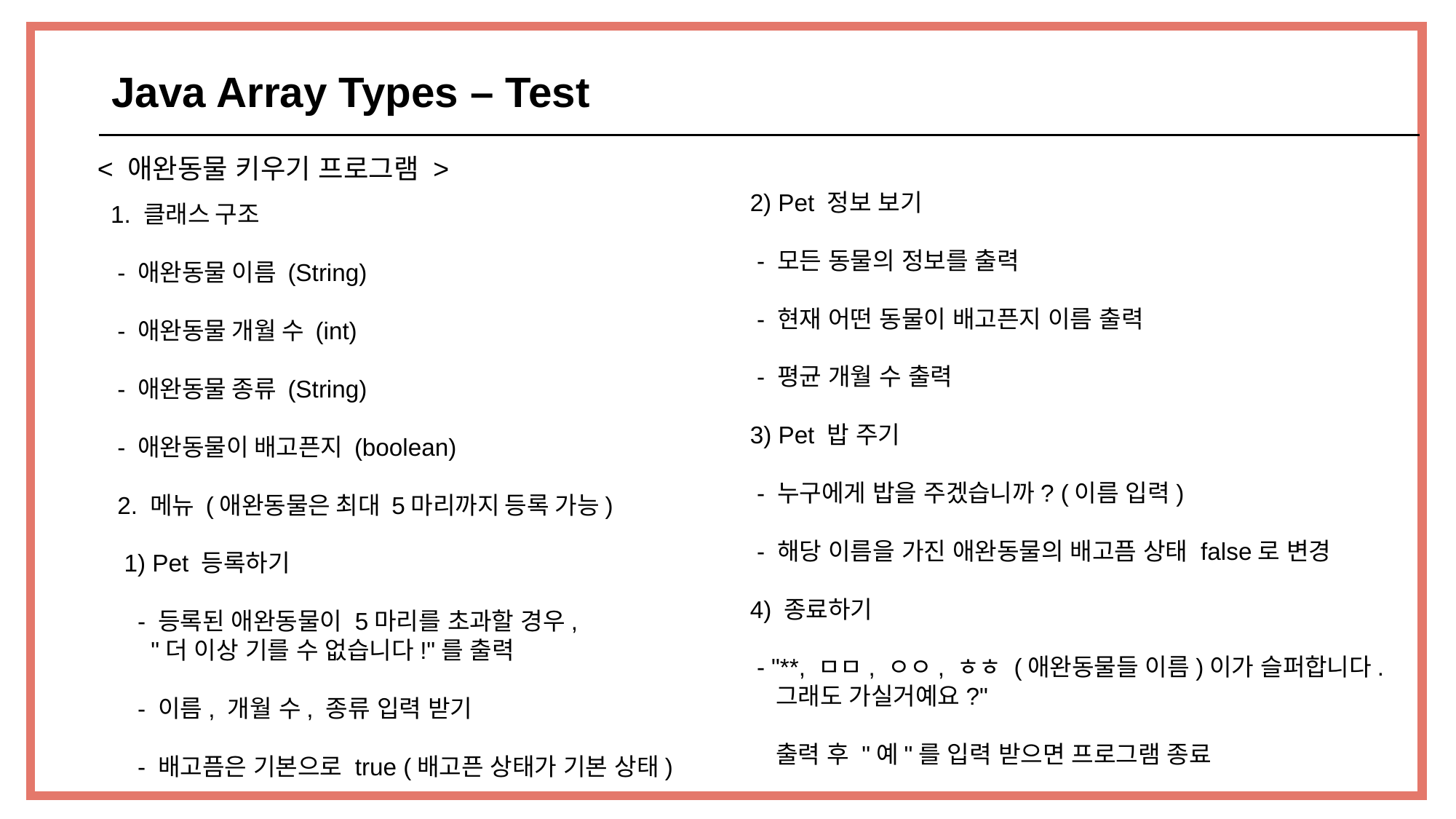

Java Array Types – Test
< 애완동물 키우기 프로그램 >

     2) Pet 정보 보기

      - 모든 동물의 정보를 출력

      - 현재 어떤 동물이 배고픈지 이름 출력

      - 평균 개월 수 출력

     3) Pet 밥 주기

      - 누구에게 밥을 주겠습니까? (이름 입력)

      - 해당 이름을 가진 애완동물의 배고픔 상태 false로 변경

     4) 종료하기

      - "**, ㅁㅁ, ㅇㅇ, ㅎㅎ (애완동물들 이름)이가 슬퍼합니다.
        그래도 가실거예요?"

        출력 후 "예"를 입력 받으면 프로그램 종료
  1. 클래스 구조

   - 애완동물 이름 (String)

   - 애완동물 개월 수 (int)

   - 애완동물 종류 (String)

   - 애완동물이 배고픈지 (boolean)

   2. 메뉴 (애완동물은 최대 5마리까지 등록 가능)

    1) Pet 등록하기

      - 등록된 애완동물이 5마리를 초과할 경우,
        "더 이상 기를 수 없습니다!"를 출력

      - 이름, 개월 수, 종류 입력 받기

      - 배고픔은 기본으로 true (배고픈 상태가 기본 상태)
33